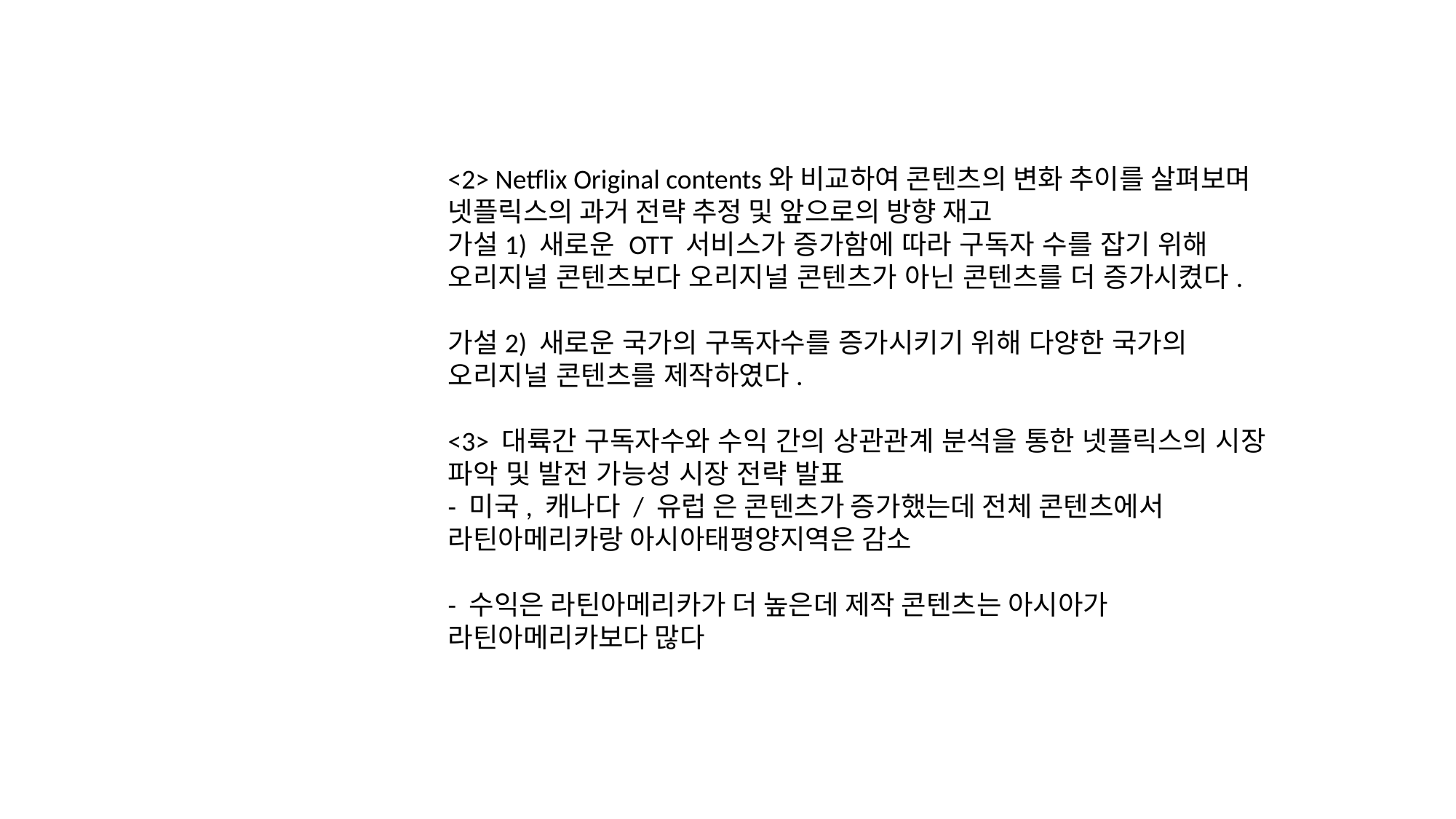

<2> Netflix Original contents와 비교하여 콘텐츠의 변화 추이를 살펴보며 넷플릭스의 과거 전략 추정 및 앞으로의 방향 재고
가설1) 새로운 OTT 서비스가 증가함에 따라 구독자 수를 잡기 위해 오리지널 콘텐츠보다 오리지널 콘텐츠가 아닌 콘텐츠를 더 증가시켰다.

가설2) 새로운 국가의 구독자수를 증가시키기 위해 다양한 국가의 오리지널 콘텐츠를 제작하였다.

<3> 대륙간 구독자수와 수익 간의 상관관계 분석을 통한 넷플릭스의 시장 파악 및 발전 가능성 시장 전략 발표
- 미국, 캐나다 / 유럽 은 콘텐츠가 증가했는데 전체 콘텐츠에서 라틴아메리카랑 아시아태평양지역은 감소

- 수익은 라틴아메리카가 더 높은데 제작 콘텐츠는 아시아가 라틴아메리카보다 많다